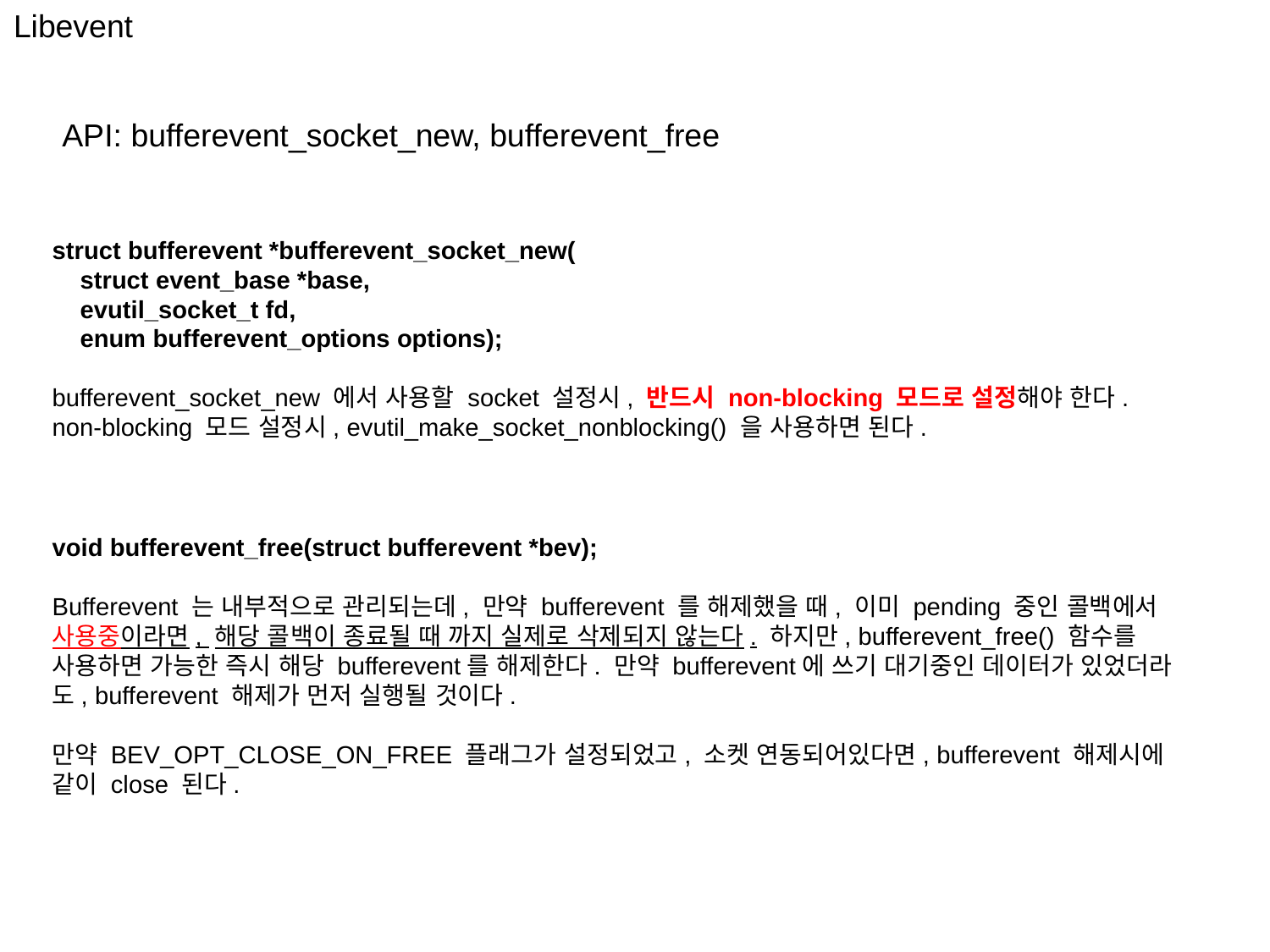

Libevent
API: bufferevent_socket_new, bufferevent_free
struct bufferevent *bufferevent_socket_new(
    struct event_base *base,
    evutil_socket_t fd,
    enum bufferevent_options options);

bufferevent_socket_new 에서 사용할 socket 설정시, 반드시 non-blocking 모드로 설정해야 한다.
non-blocking 모드 설정시, evutil_make_socket_nonblocking() 을 사용하면 된다.
void bufferevent_free(struct bufferevent *bev);

Bufferevent 는 내부적으로 관리되는데, 만약 bufferevent 를 해제했을 때, 이미 pending 중인 콜백에서 사용중이라면, 해당 콜백이 종료될 때 까지 실제로 삭제되지 않는다. 하지만, bufferevent_free() 함수를 사용하면 가능한 즉시 해당 bufferevent를 해제한다. 만약 bufferevent에 쓰기 대기중인 데이터가 있었더라도, bufferevent 해제가 먼저 실행될 것이다.

만약 BEV_OPT_CLOSE_ON_FREE 플래그가 설정되었고, 소켓 연동되어있다면, bufferevent 해제시에 같이 close 된다.